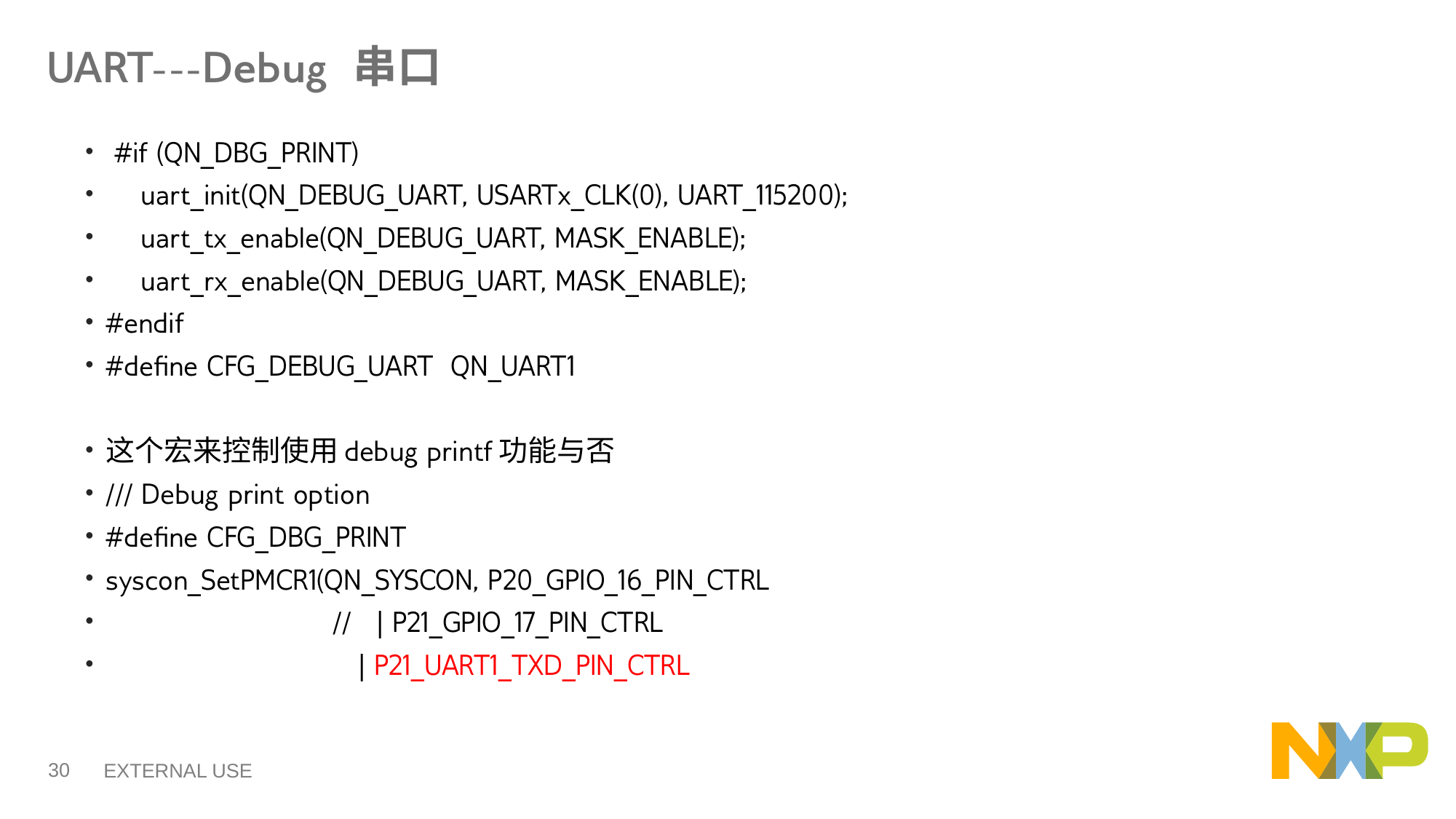

# UART---Debug 串口

 #if (QN_DBG_PRINT)
    uart_init(QN_DEBUG_UART, USARTx_CLK(0), UART_115200);
    uart_tx_enable(QN_DEBUG_UART, MASK_ENABLE);
    uart_rx_enable(QN_DEBUG_UART, MASK_ENABLE);
#endif
#define CFG_DEBUG_UART  QN_UART1

这个宏来控制使用debug printf功能与否
/// Debug print option
#define CFG_DBG_PRINT
syscon_SetPMCR1(QN_SYSCON, P20_GPIO_16_PIN_CTRL
                          //   | P21_GPIO_17_PIN_CTRL
                             | P21_UART1_TXD_PIN_CTRL